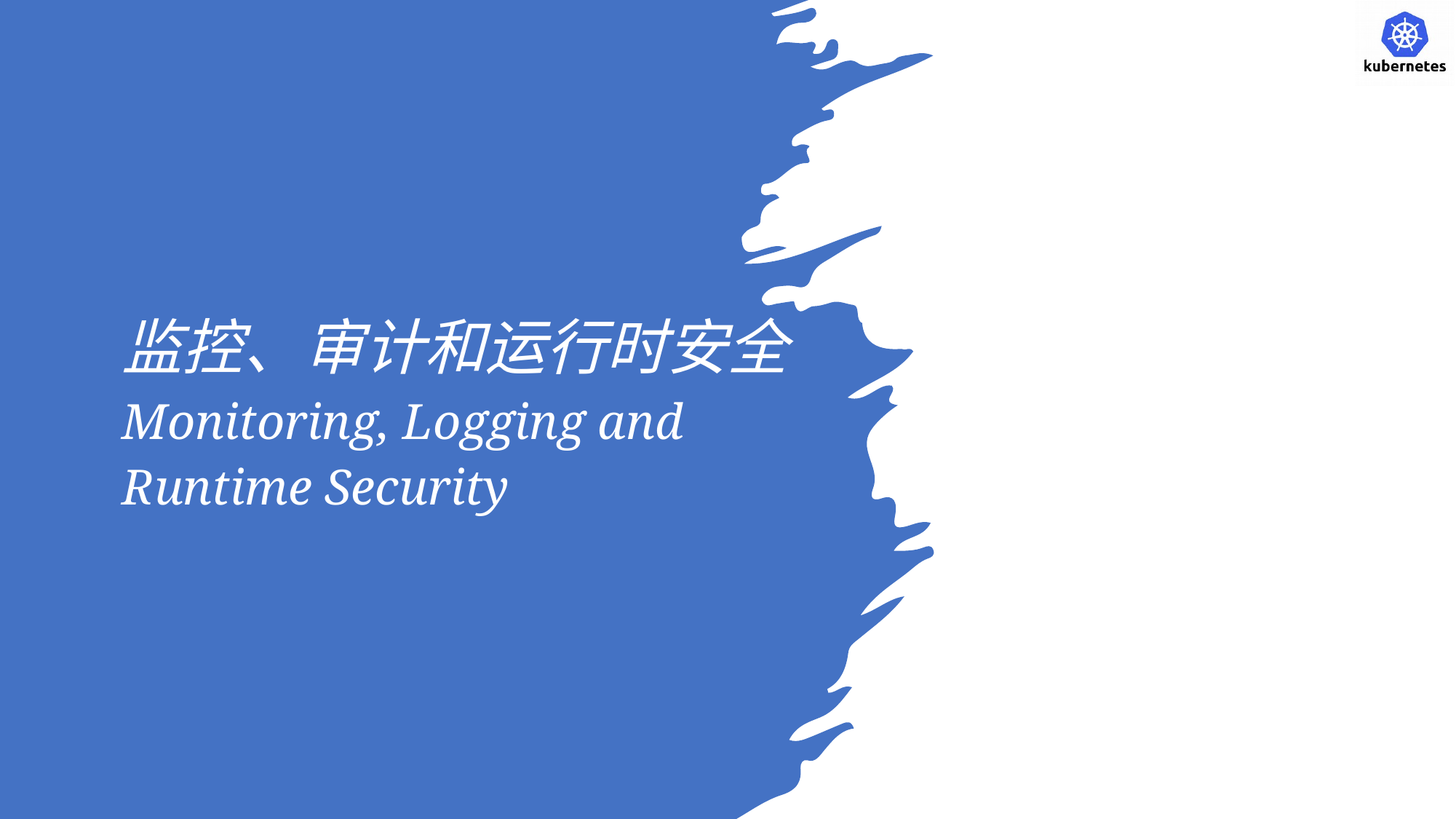

# 监控、审计和运行时安全  Monitoring, Logging and Runtime Security